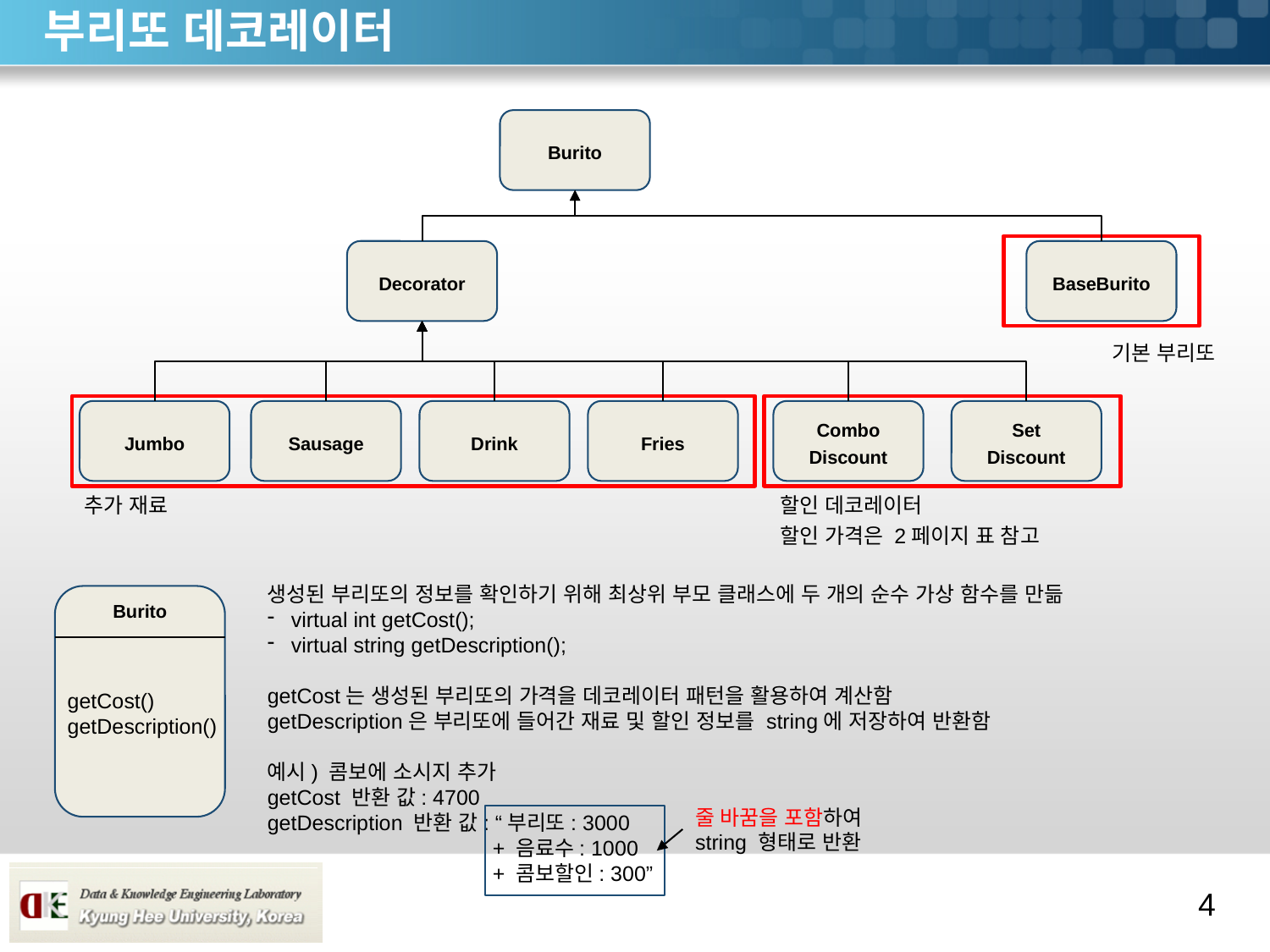

# 부리또 데코레이터
Burito

Decorator
BaseBurito
기본 부리또

Jumbo
Sausage
Drink
Fries
Combo
Discount
Set
Discount
추가 재료
할인 데코레이터
할인 가격은 2페이지 표 참고
생성된 부리또의 정보를 확인하기 위해 최상위 부모 클래스에 두 개의 순수 가상 함수를 만듦
virtual int getCost();
virtual string getDescription();

getCost는 생성된 부리또의 가격을 데코레이터 패턴을 활용하여 계산함
getDescription은 부리또에 들어간 재료 및 할인 정보를 string에 저장하여 반환함

예시) 콤보에 소시지 추가
getCost 반환 값: 4700
getDescription 반환 값: “부리또: 3000
                                      + 음료수: 1000
                                      + 콤보할인: 300”
Burito

getCost()
getDescription()
줄 바꿈을 포함하여 string 형태로 반환